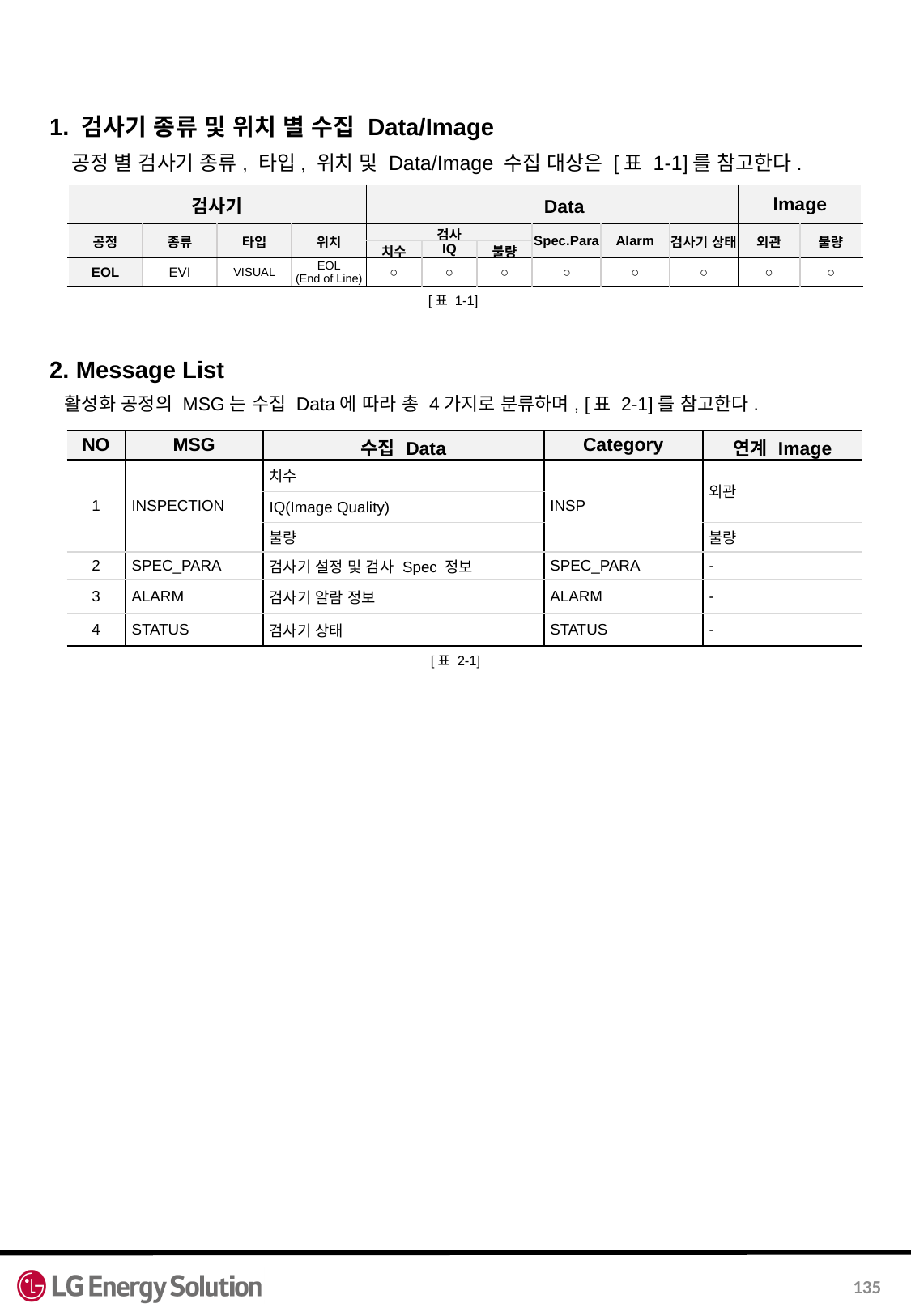

1. 검사기 종류 및 위치 별 수집 Data/Image
   공정 별 검사기 종류, 타입, 위치 및 Data/Image 수집 대상은 [표 1-1]를 참고한다.

2. Message List
  활성화 공정의 MSG는 수집 Data에 따라 총 4가지로 분류하며, [표 2-1]를 참고한다.
| 검사기 |  |  |  | Data |  |  |  |  |  | Image |  |
| --- | --- | --- | --- | --- | --- | --- | --- | --- | --- | --- | --- |
| 공정 | 종류 | 타입 | 위치 | 검사 |  |  | Spec.Para | Alarm | 검사기 상태 | 외관 | 불량 |
|  |  |  |  | 치수 | IQ | 불량 |  |  |  |  |  |
| EOL | EVI | VISUAL | EOL (End of Line) | ○ | ○ | ○ | ○ | ○ | ○ | ○ | ○ |
[표 1-1]
| NO | MSG | 수집 Data | Category | 연계 Image |
| --- | --- | --- | --- | --- |
| 1 | INSPECTION | 치수 | INSP | 외관 |
|  |  | IQ(Image Quality) |  |  |
|  |  | 불량 |  | 불량 |
| 2 | SPEC\_PARA | 검사기 설정 및 검사 Spec 정보 | SPEC\_PARA | - |
| 3 | ALARM | 검사기 알람 정보 | ALARM | - |
| 4 | STATUS | 검사기 상태 | STATUS | - |
[표 2-1]
135